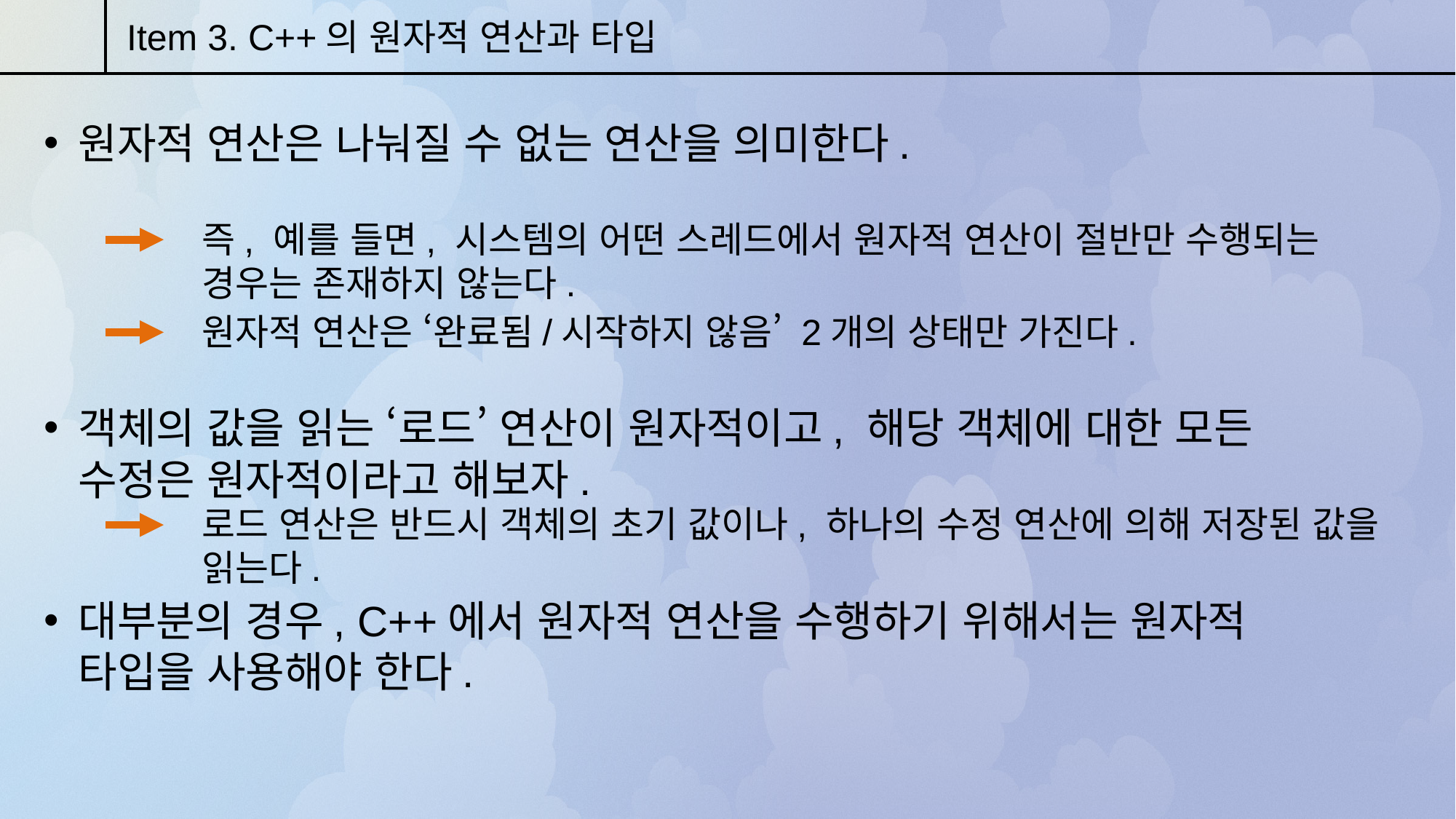

Item 3. C++의 원자적 연산과 타입
원자적 연산은 나눠질 수 없는 연산을 의미한다.
즉, 예를 들면, 시스템의 어떤 스레드에서 원자적 연산이 절반만 수행되는 경우는 존재하지 않는다.
원자적 연산은 ‘완료됨/시작하지 않음’ 2개의 상태만 가진다.
객체의 값을 읽는 ‘로드’ 연산이 원자적이고, 해당 객체에 대한 모든 수정은 원자적이라고 해보자.
로드 연산은 반드시 객체의 초기 값이나, 하나의 수정 연산에 의해 저장된 값을 읽는다.
대부분의 경우, C++에서 원자적 연산을 수행하기 위해서는 원자적 타입을 사용해야 한다.